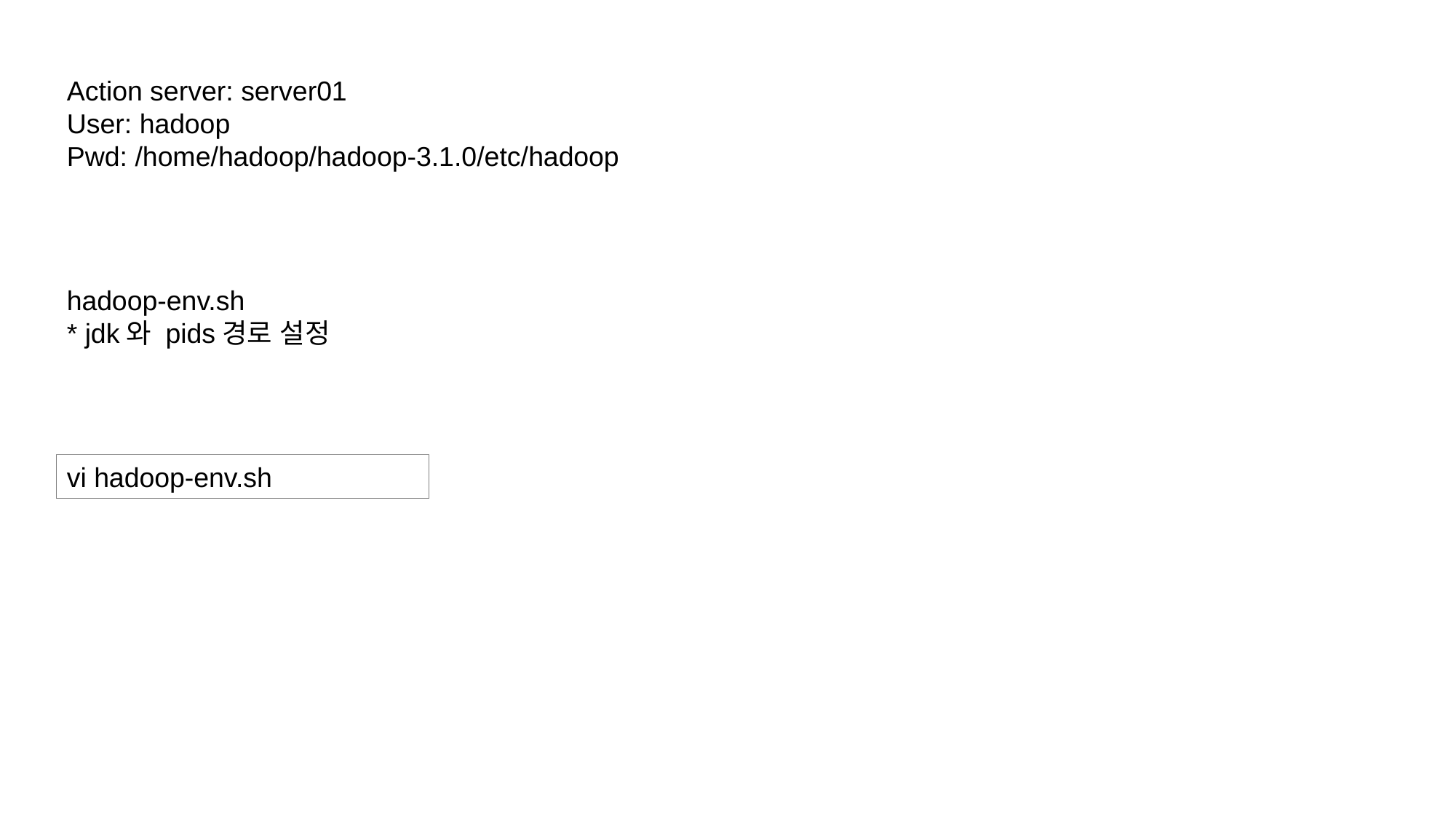

Action server: server01
User: hadoop
Pwd: /home/hadoop/hadoop-3.1.0/etc/hadoop
hadoop-env.sh
* jdk와 pids경로 설정
vi hadoop-env.sh